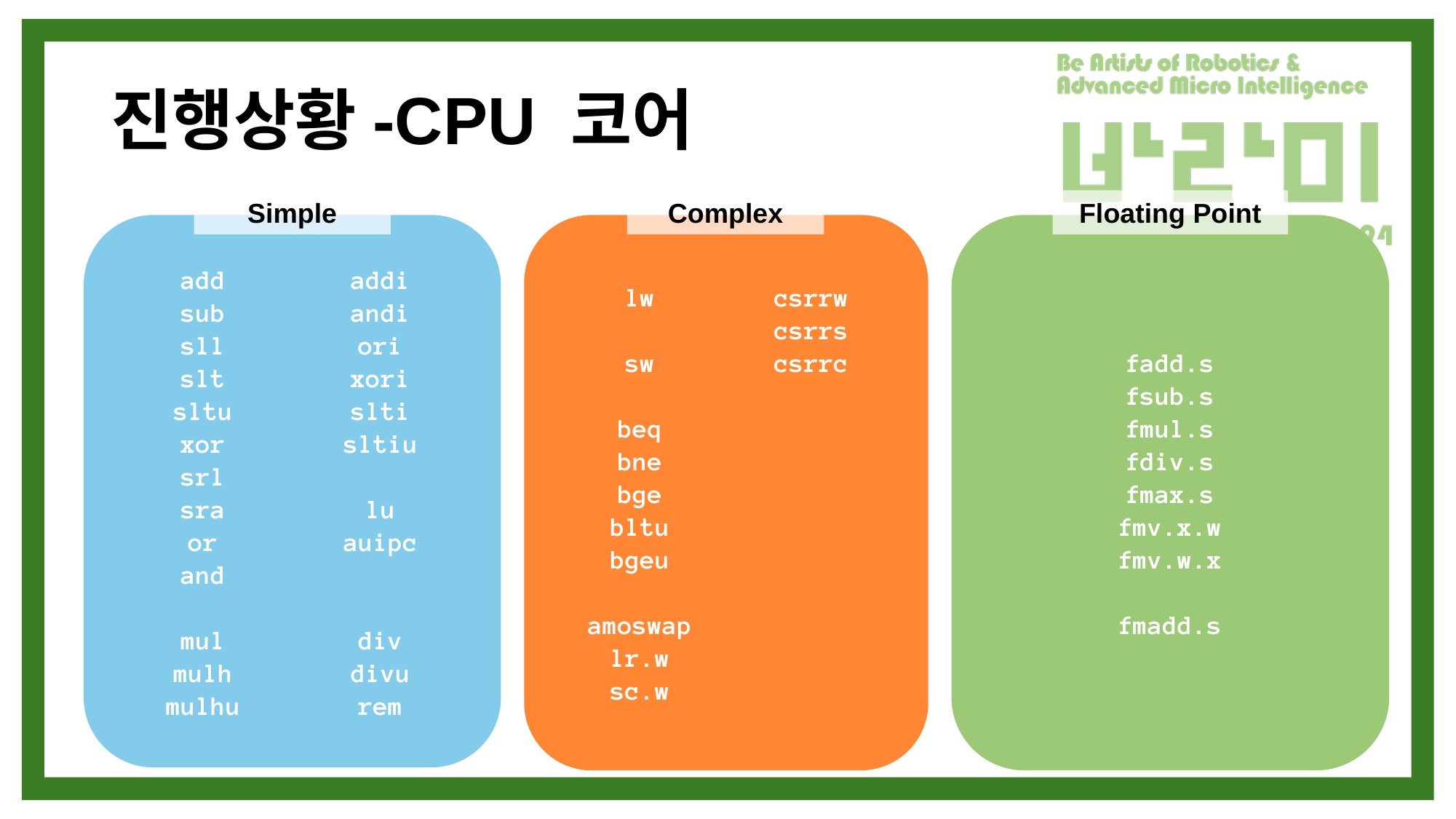

# 진행상황-CPU 코어
Simple
Complex
Floating Point

add
sub
sll
slt
sltu
xor
srl
sra
or
and

mul
mulh
mulhu

addi
andi
ori
xori
slti
sltiu

lu
auipc

div
divu
rem

lw

sw

beq
bne
bge
bltu
bgeu

amoswap
lr.w
sc.w

csrrw
csrrs
csrrc
fadd.s
fsub.s
fmul.s
fdiv.s
fmax.s
fmv.x.w
fmv.w.x

fmadd.s